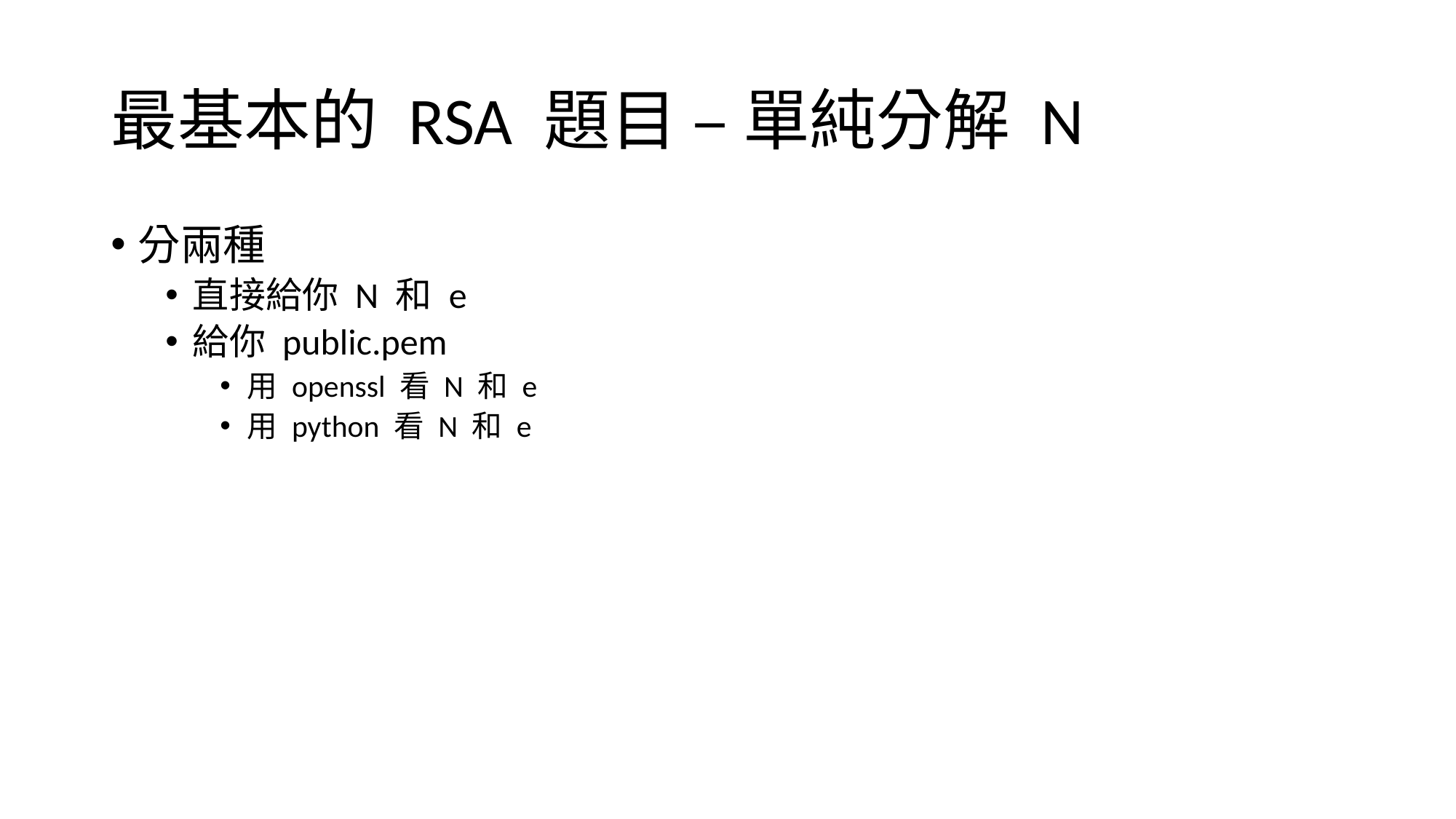

# 最基本的 RSA 題目 – 單純分解 N
分兩種
直接給你 N 和 e
給你 public.pem
用 openssl 看 N 和 e
用 python 看 N 和 e